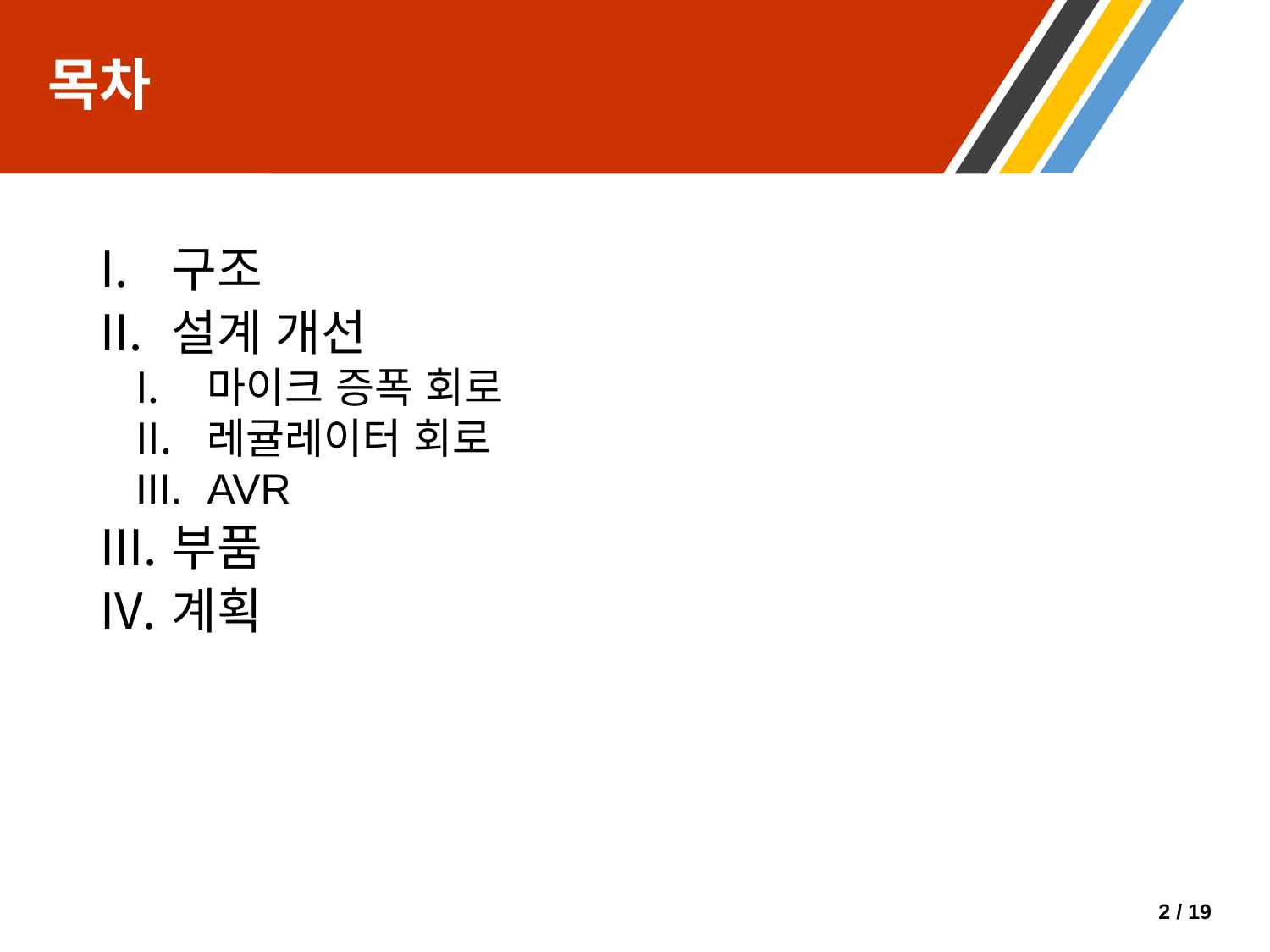

# 목차
구조
설계 개선
마이크 증폭 회로
레귤레이터 회로
AVR
부품
계획